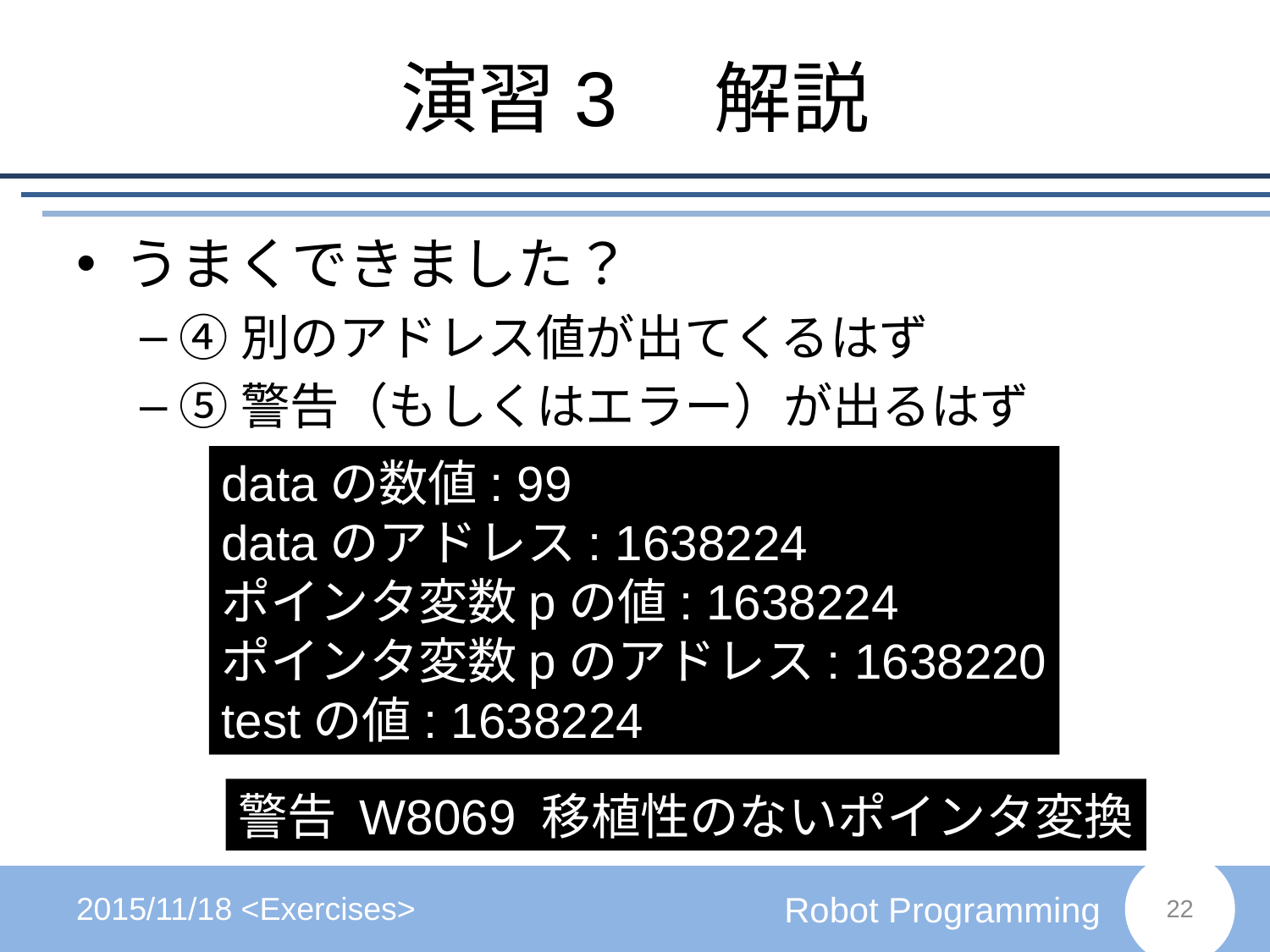

# 演習3　解説
うまくできました？
④別のアドレス値が出てくるはず
⑤警告（もしくはエラー）が出るはず
dataの数値: 99
dataのアドレス: 1638224
ポインタ変数pの値: 1638224
ポインタ変数pのアドレス: 1638220
testの値: 1638224
警告 W8069 移植性のないポインタ変換
2015/11/18 <Exercises>
22